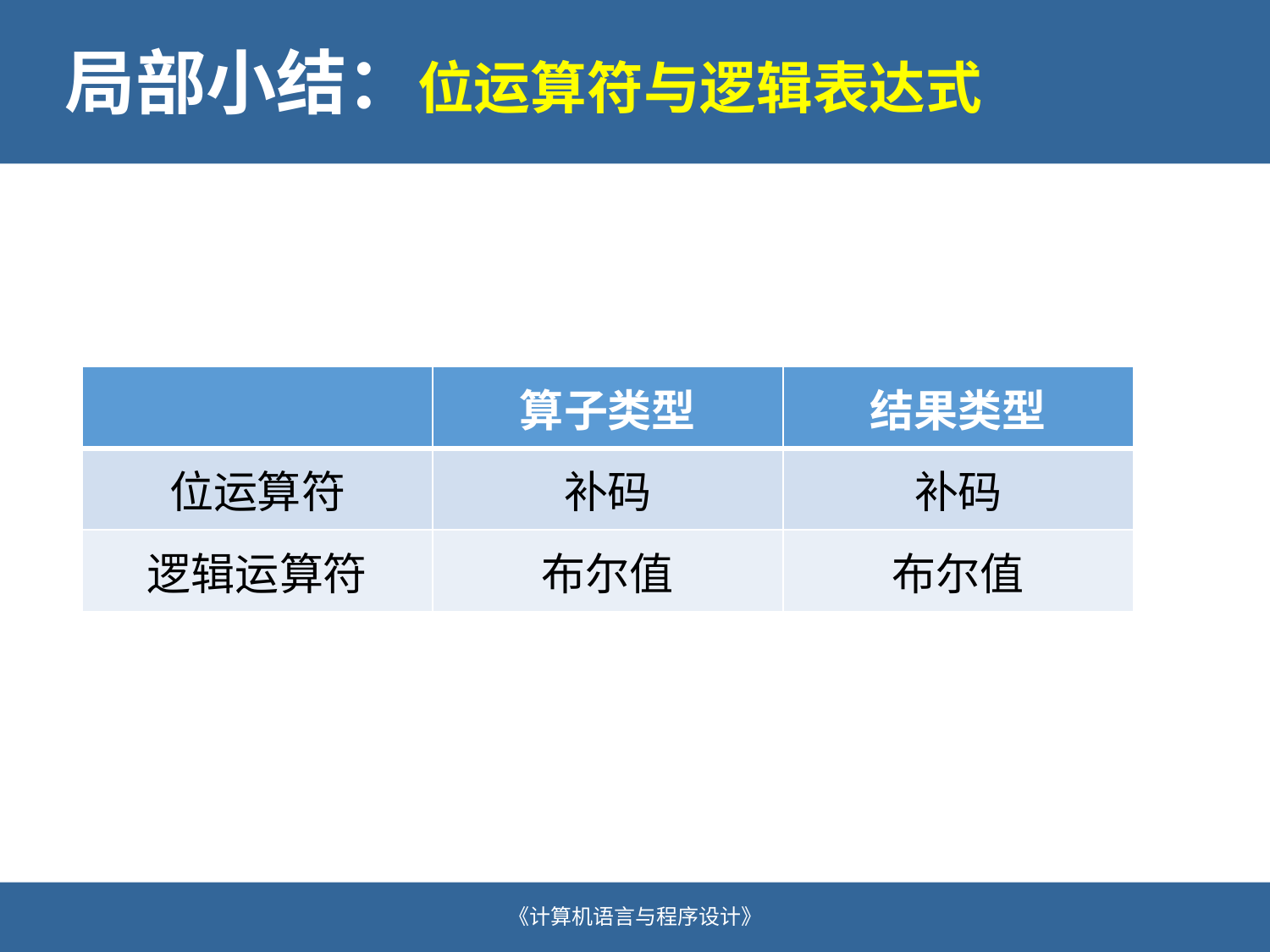

# 局部小结：位运算符与逻辑表达式
|  | 算子类型 | 结果类型 |
| --- | --- | --- |
| 位运算符 | 补码 | 补码 |
| 逻辑运算符 | 布尔值 | 布尔值 |

《计算机语言与程序设计》
46